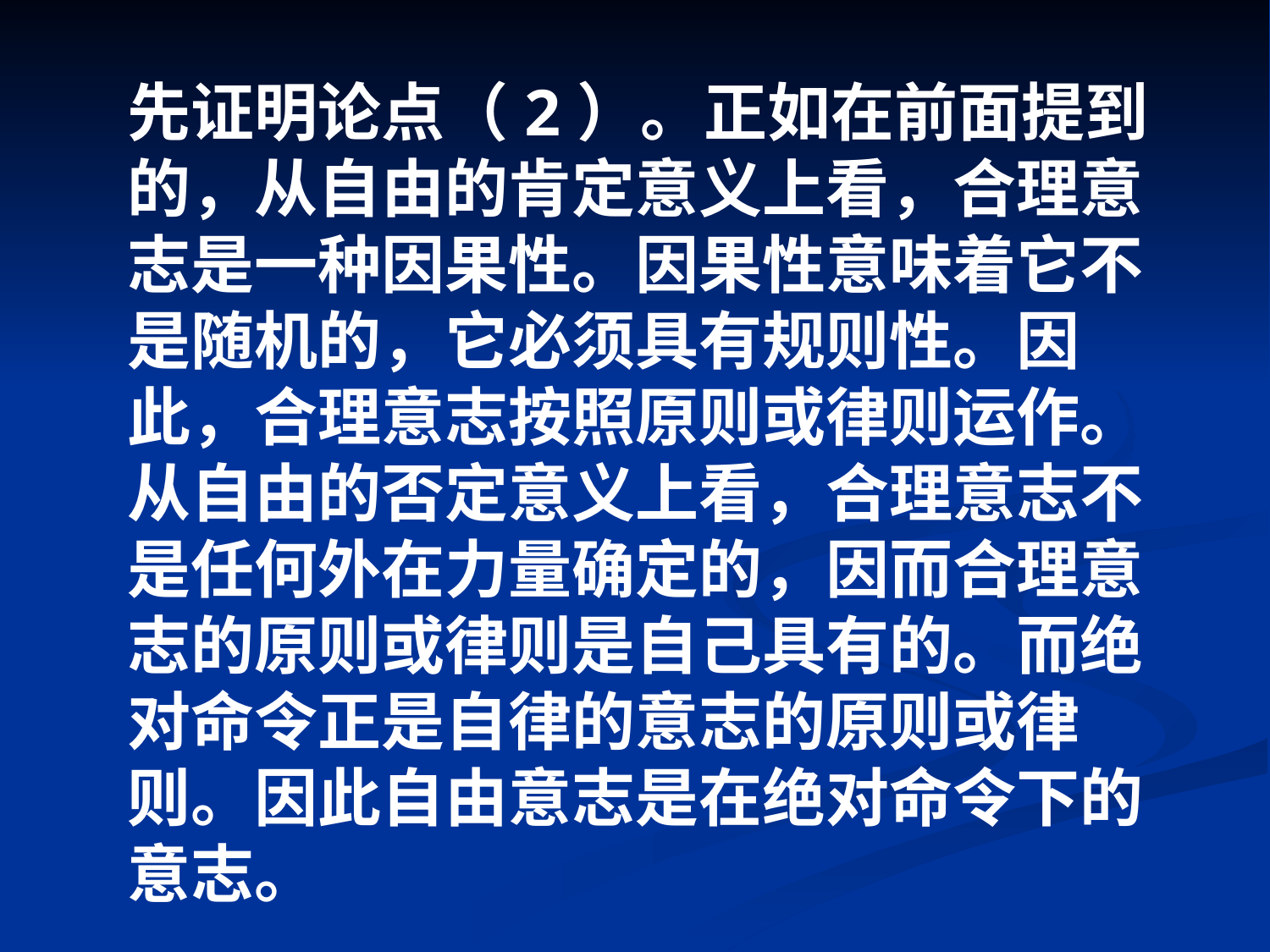

先证明论点（2）。正如在前面提到的，从自由的肯定意义上看，合理意志是一种因果性。因果性意味着它不是随机的，它必须具有规则性。因此，合理意志按照原则或律则运作。从自由的否定意义上看，合理意志不是任何外在力量确定的，因而合理意志的原则或律则是自己具有的。而绝对命令正是自律的意志的原则或律则。因此自由意志是在绝对命令下的意志。